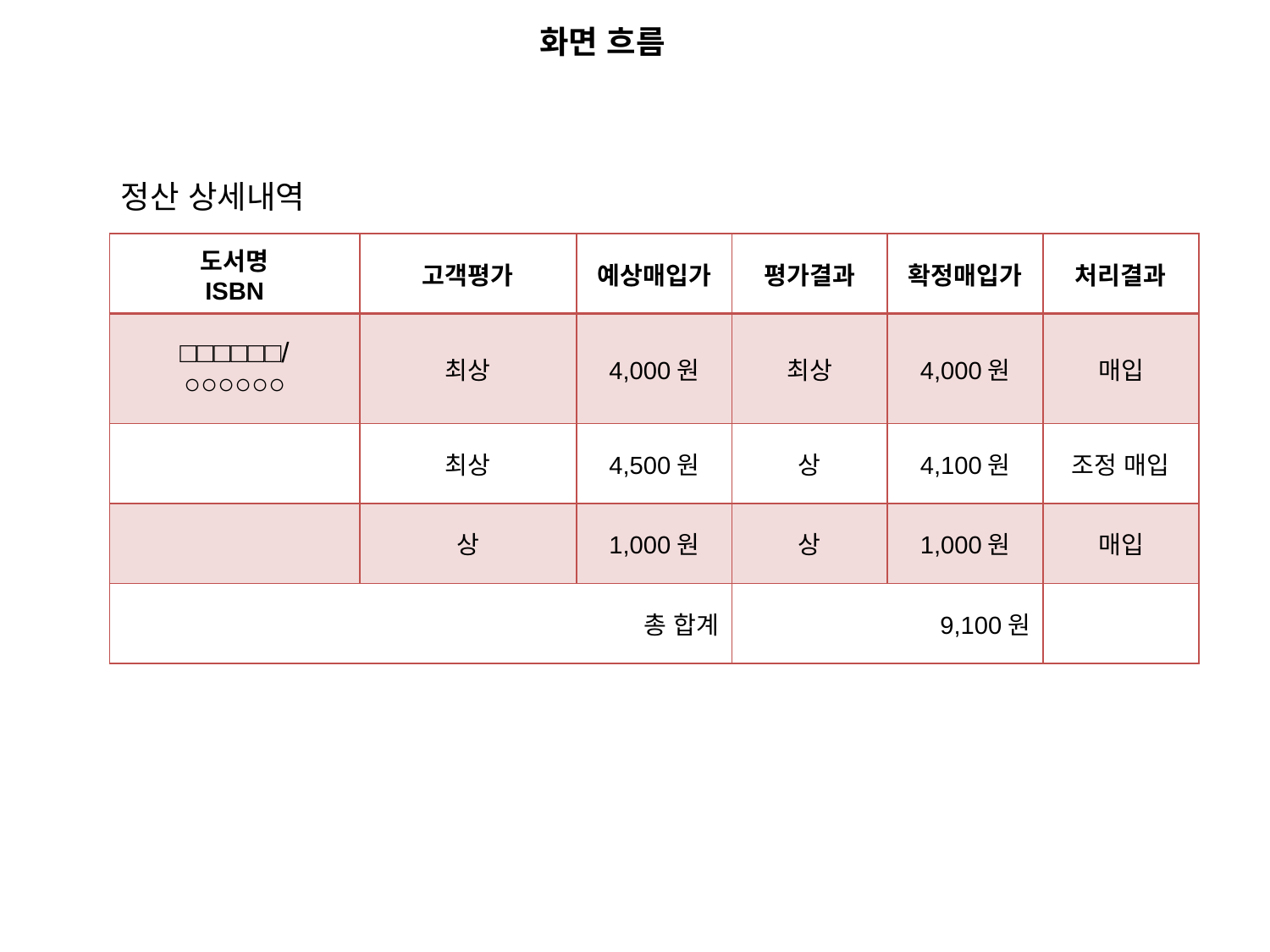

화면 흐름
정산 상세내역
| 도서명 ISBN | 고객평가 | 예상매입가 | 평가결과 | 확정매입가 | 처리결과 |
| --- | --- | --- | --- | --- | --- |
| □□□□□□/ ○○○○○○ | 최상 | 4,000원 | 최상 | 4,000원 | 매입 |
|  | 최상 | 4,500원 | 상 | 4,100원 | 조정 매입 |
|  | 상 | 1,000원 | 상 | 1,000원 | 매입 |
| 총 합계 |  |  | 9,100원 |  |  |